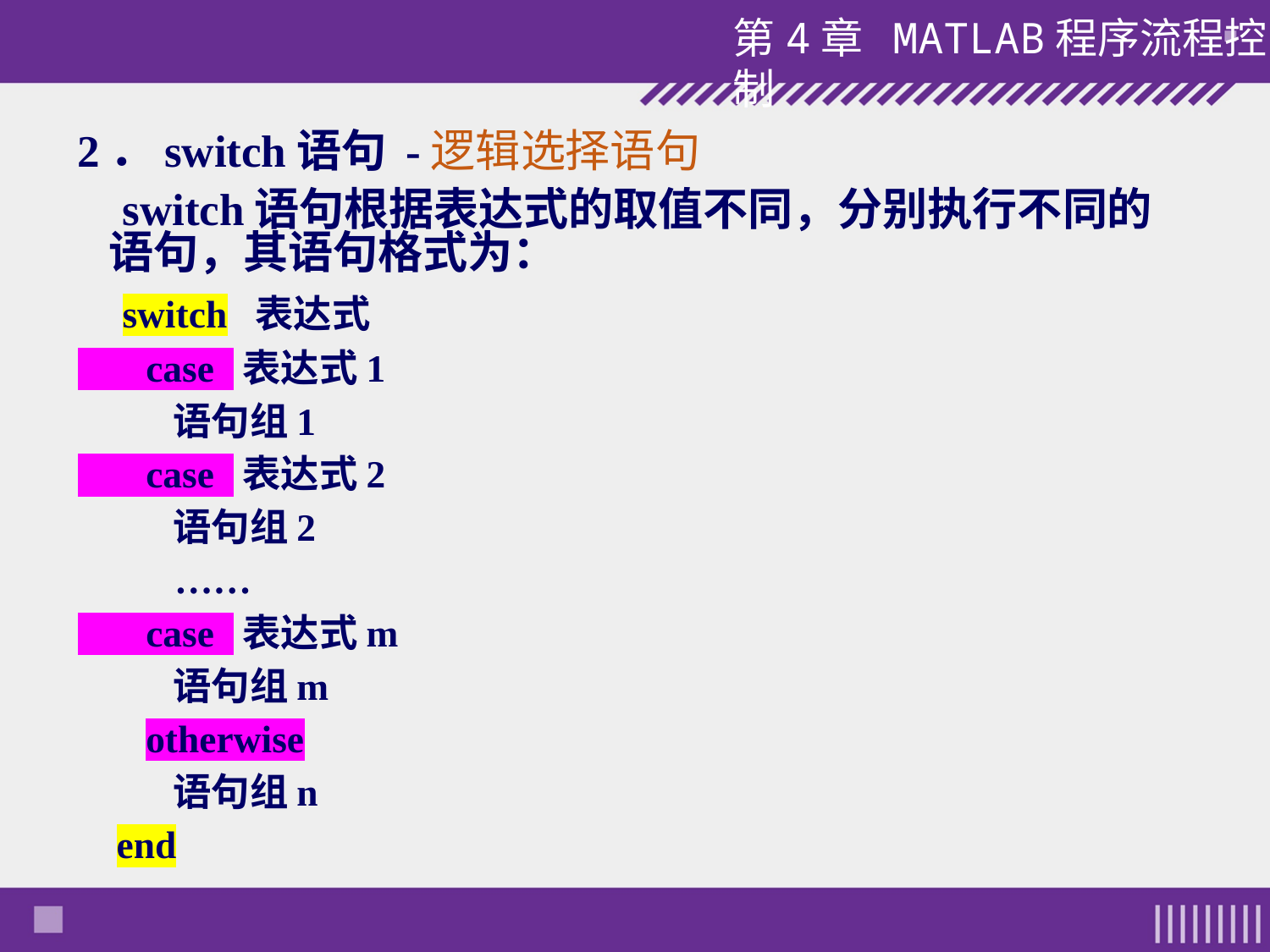

2．switch语句 -逻辑选择语句
    switch语句根据表达式的取值不同，分别执行不同的语句，其语句格式为：
    switch  表达式
       case  表达式1
          语句组1
       case  表达式2
          语句组2
          ……
       case  表达式m
          语句组m
       otherwise
          语句组n
    end